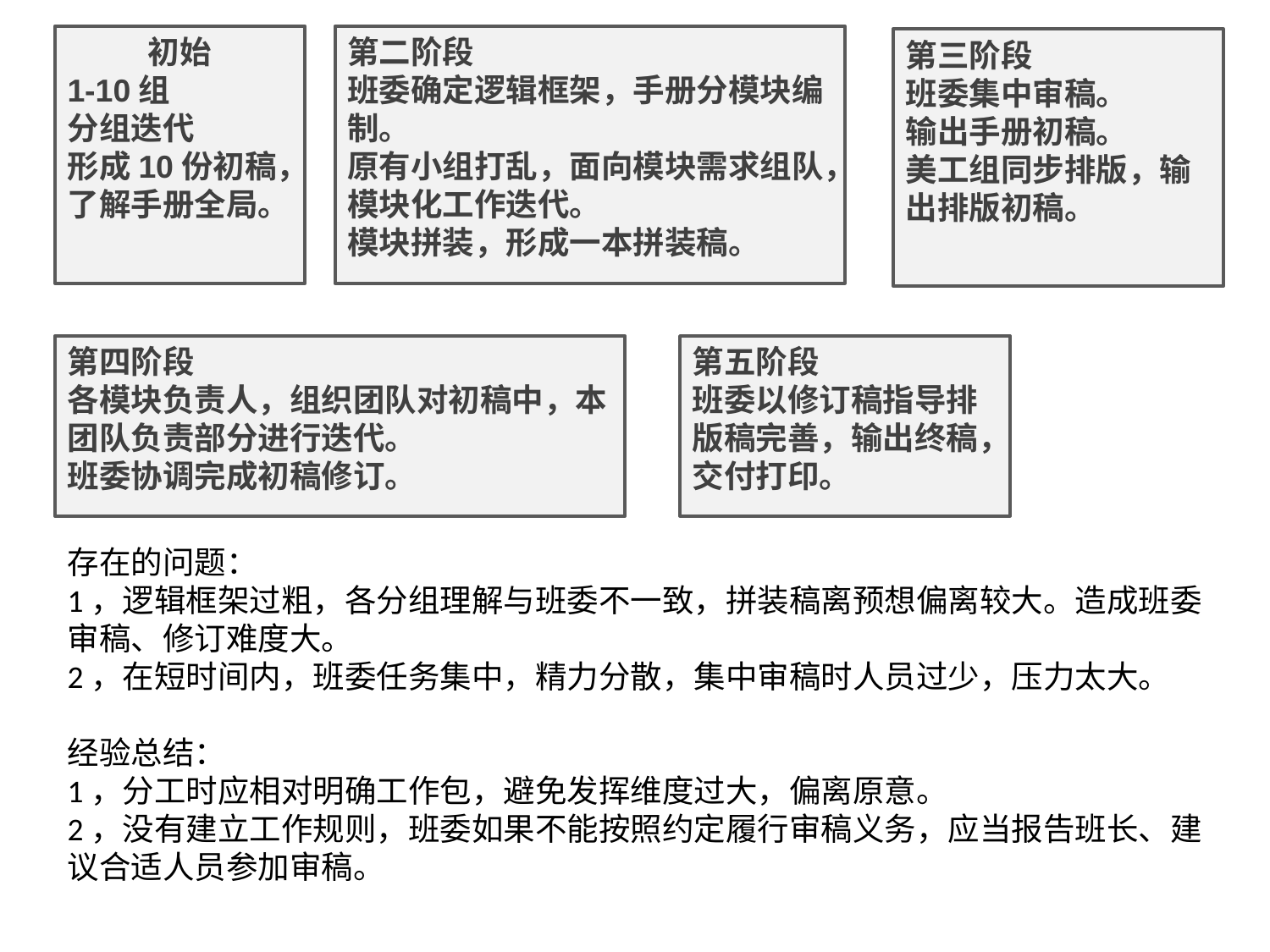

初始
1-10组
分组迭代
形成10份初稿，了解手册全局。
第二阶段
班委确定逻辑框架，手册分模块编制。
原有小组打乱，面向模块需求组队，模块化工作迭代。
模块拼装，形成一本拼装稿。
第三阶段
班委集中审稿。
输出手册初稿。
美工组同步排版，输出排版初稿。
第四阶段
各模块负责人，组织团队对初稿中，本团队负责部分进行迭代。
班委协调完成初稿修订。
第五阶段
班委以修订稿指导排版稿完善，输出终稿，交付打印。
存在的问题：
1，逻辑框架过粗，各分组理解与班委不一致，拼装稿离预想偏离较大。造成班委审稿、修订难度大。
2，在短时间内，班委任务集中，精力分散，集中审稿时人员过少，压力太大。

经验总结：
1，分工时应相对明确工作包，避免发挥维度过大，偏离原意。
2，没有建立工作规则，班委如果不能按照约定履行审稿义务，应当报告班长、建议合适人员参加审稿。